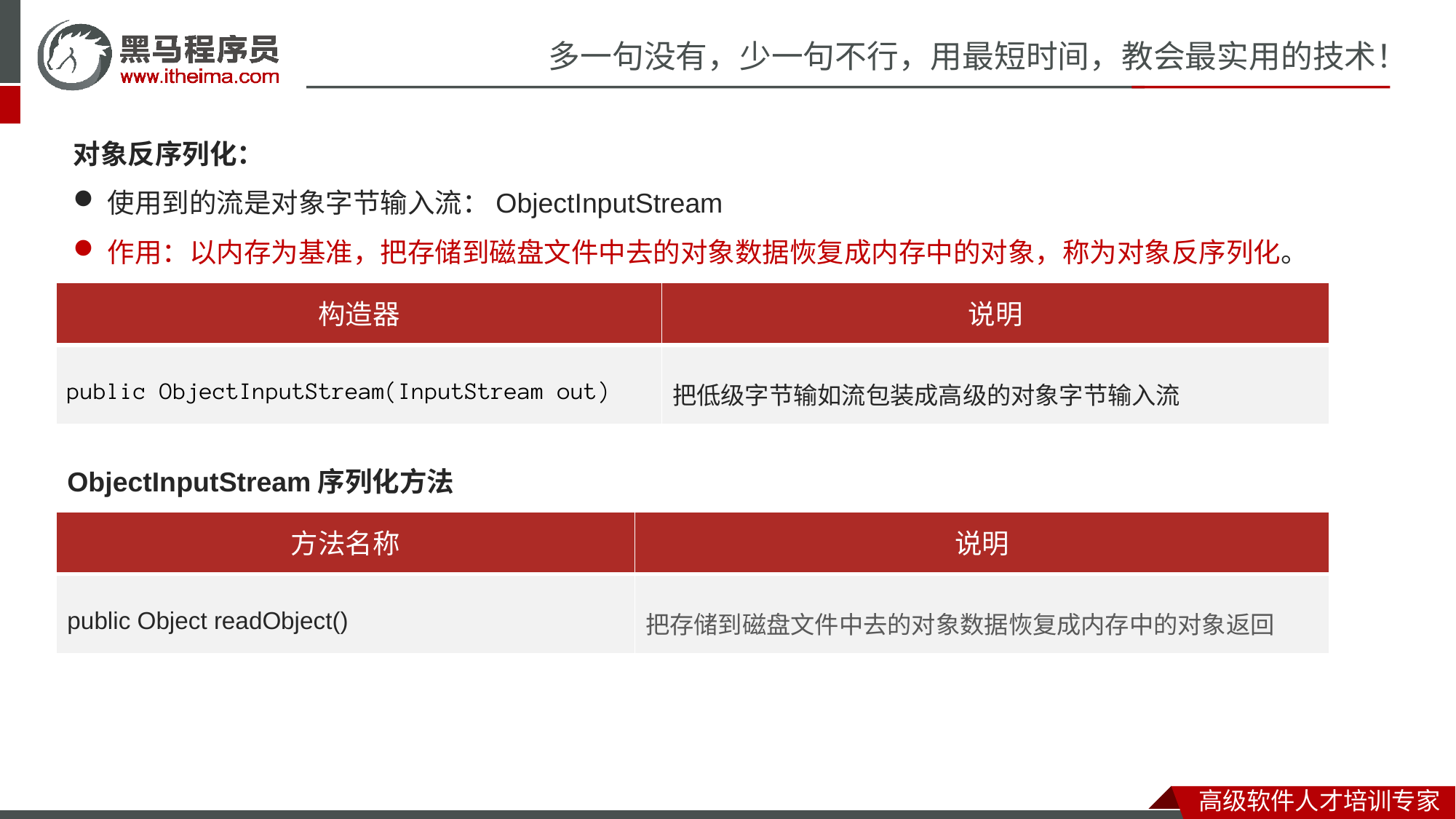

对象反序列化：
使用到的流是对象字节输入流：ObjectInputStream
作用：以内存为基准，把存储到磁盘文件中去的对象数据恢复成内存中的对象，称为对象反序列化。
| 构造器 | 说明 |
| --- | --- |
| public ObjectInputStream(InputStream out) | 把低级字节输如流包装成高级的对象字节输入流 |
ObjectInputStream序列化方法
| 方法名称 | 说明 |
| --- | --- |
| public Object readObject() | 把存储到磁盘文件中去的对象数据恢复成内存中的对象返回 |